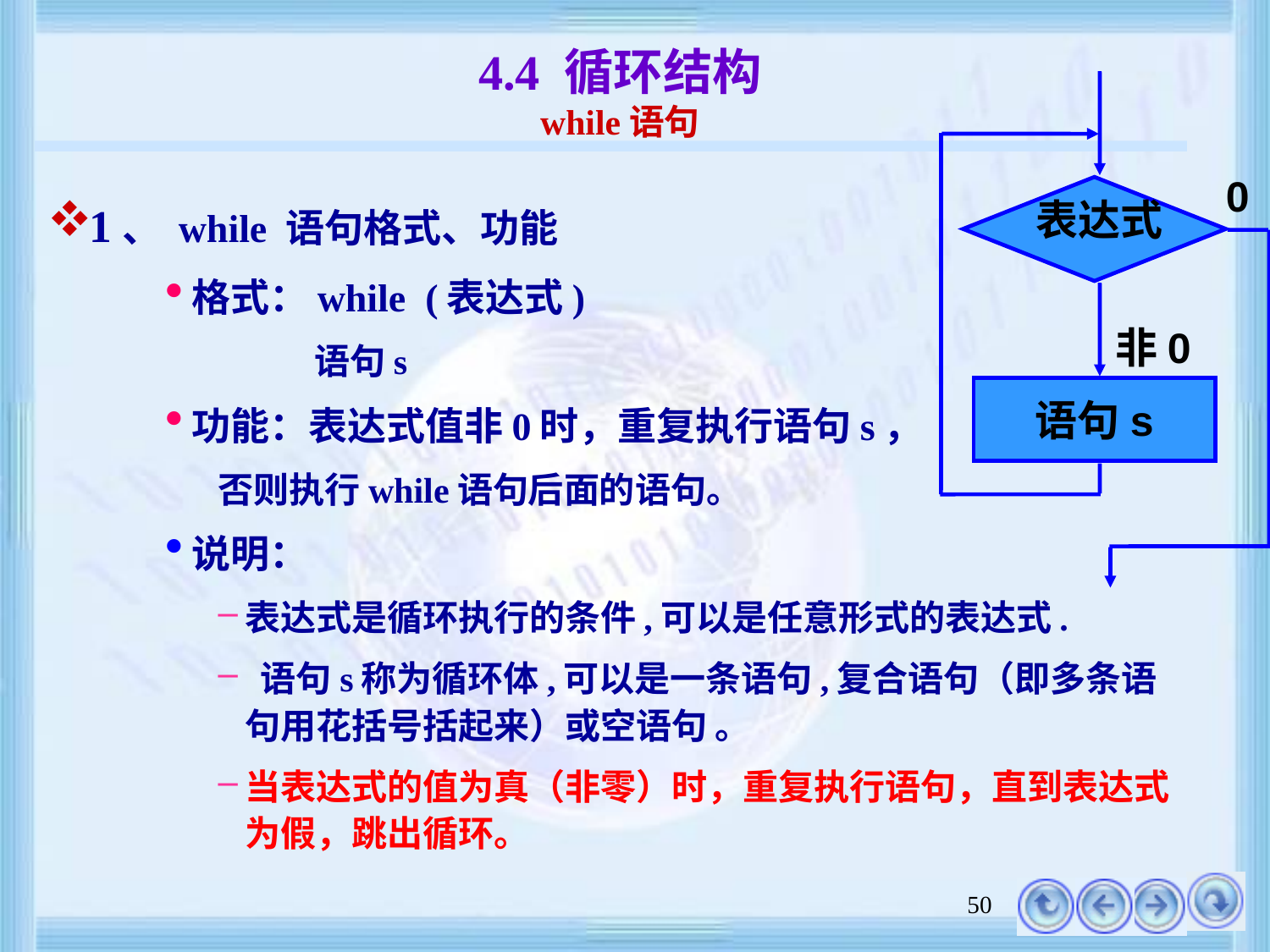

# 4.4 循环结构 while语句

0

表达式

非0
语句s

1、 while 语句格式、功能
格式：while  (表达式)
           语句s
功能：表达式值非0时，重复执行语句s，
否则执行while语句后面的语句。
说明：
表达式是循环执行的条件,可以是任意形式的表达式.
 语句s称为循环体,可以是一条语句,复合语句（即多条语句用花括号括起来）或空语句 。
当表达式的值为真（非零）时，重复执行语句，直到表达式为假，跳出循环。
50